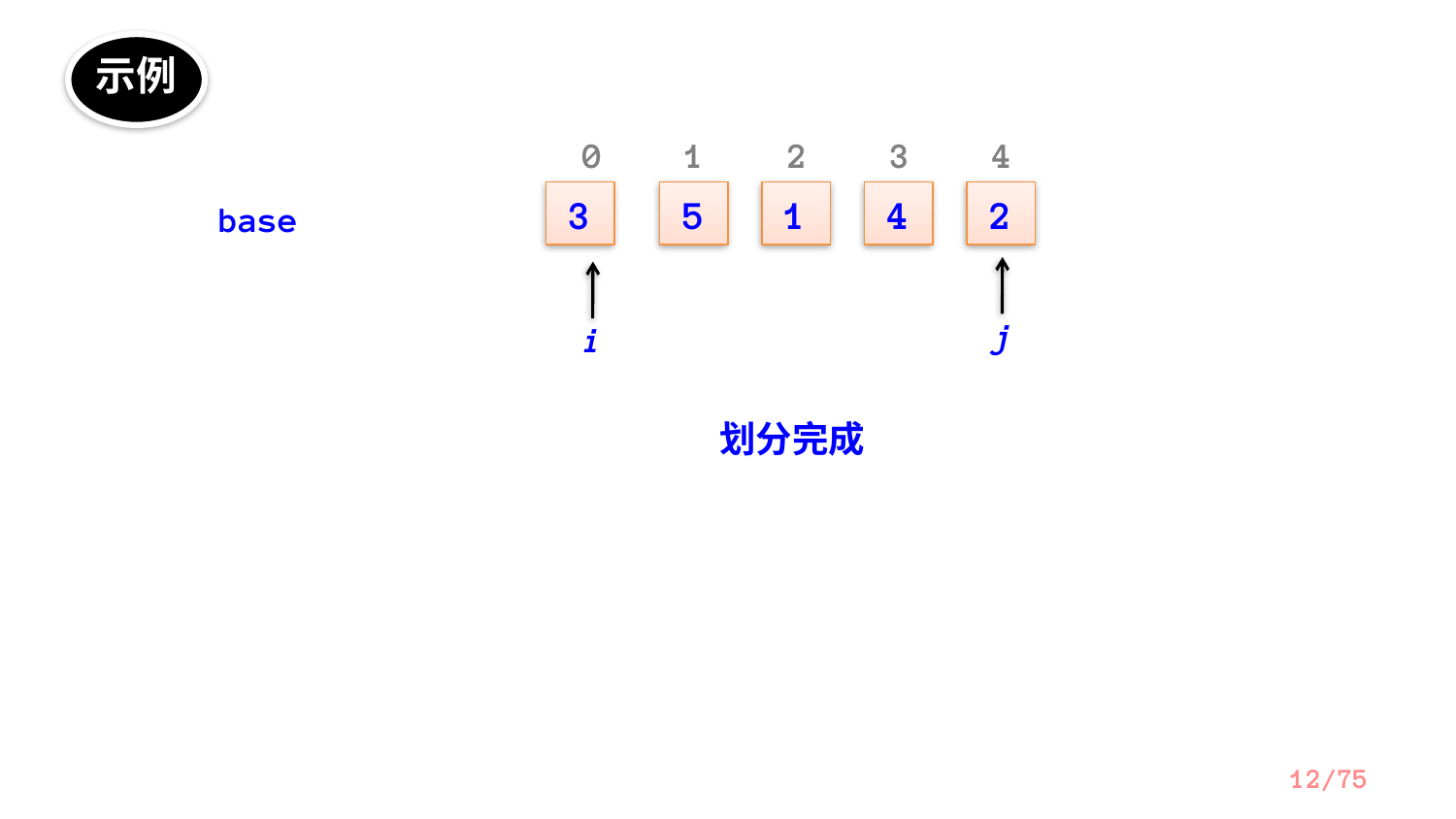

示例
0
1
2
3
4
3
5
1
4
2
base
j
i
划分完成
12/75